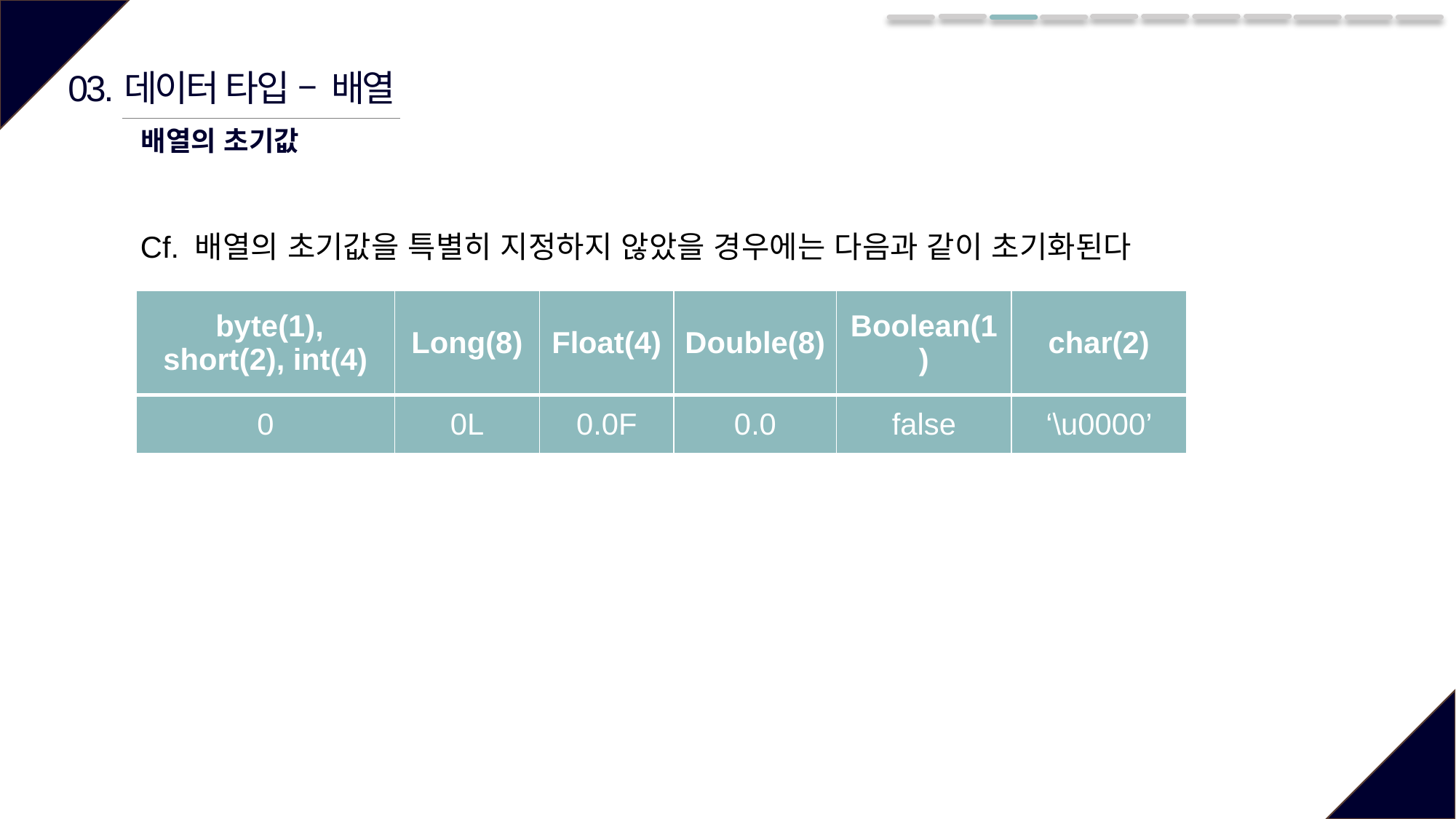

03.
데이터 타입 –  배열
배열의 초기값
Cf. 배열의 초기값을 특별히 지정하지 않았을 경우에는 다음과 같이 초기화된다
| byte(1), short(2), int(4) | Long(8) | Float(4) | Double(8) | Boolean(1) | char(2) |
| --- | --- | --- | --- | --- | --- |
| 0 | 0L | 0.0F | 0.0 | false | ‘\u0000’ |